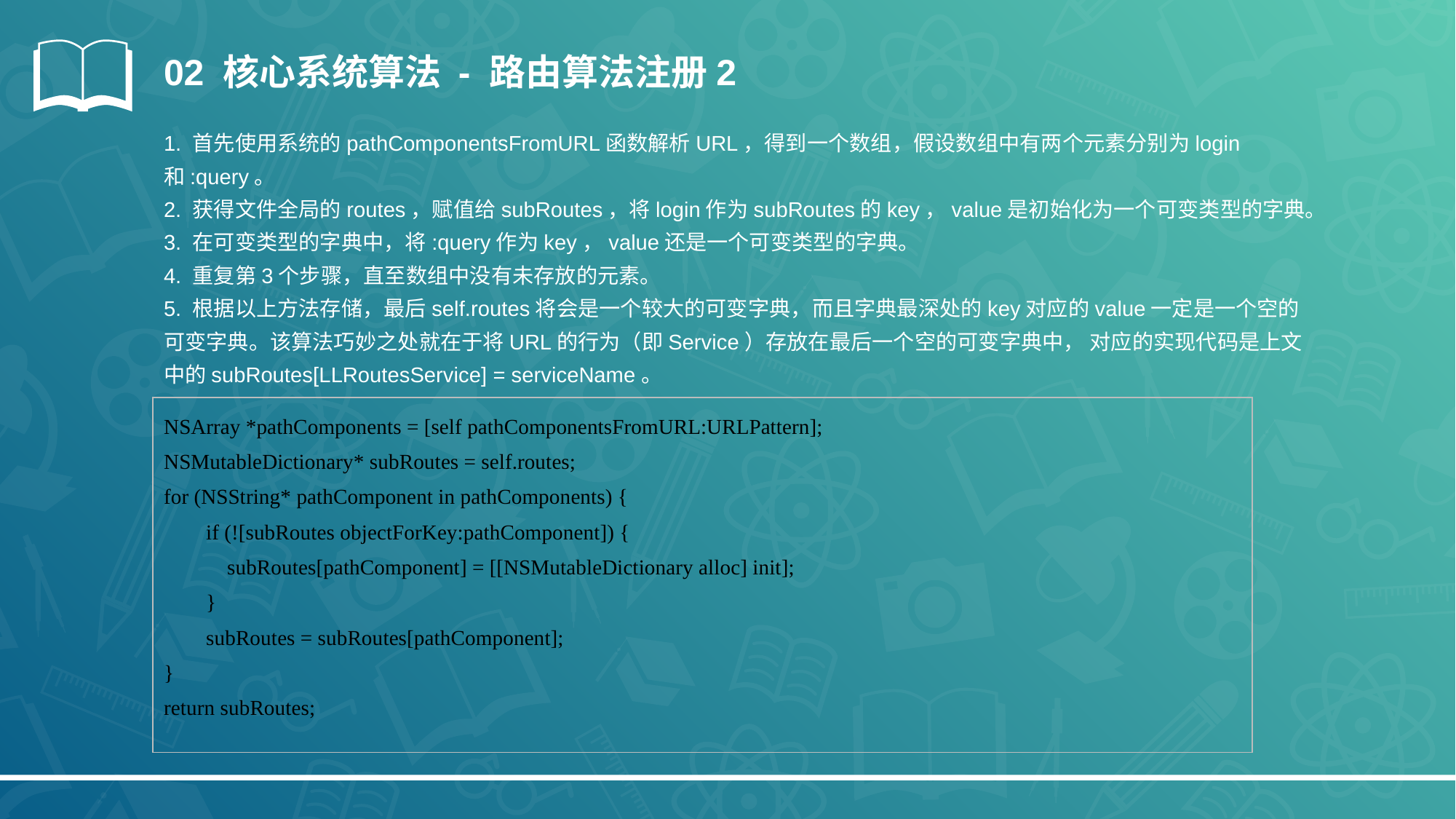

02 核心系统算法 - 路由算法注册2
1. 首先使用系统的pathComponentsFromURL函数解析URL，得到一个数组，假设数组中有两个元素分别为login和:query。
2. 获得文件全局的routes，赋值给subRoutes，将login作为subRoutes的key，value是初始化为一个可变类型的字典。
3. 在可变类型的字典中，将:query作为key，value还是一个可变类型的字典。
4. 重复第3个步骤，直至数组中没有未存放的元素。
5. 根据以上方法存储，最后self.routes将会是一个较大的可变字典，而且字典最深处的key对应的value一定是一个空的可变字典。该算法巧妙之处就在于将URL的行为（即Service）存放在最后一个空的可变字典中， 对应的实现代码是上文中的subRoutes[LLRoutesService] = serviceName。
| NSArray \*pathComponents = [self pathComponentsFromURL:URLPattern]; NSMutableDictionary\* subRoutes = self.routes; for (NSString\* pathComponent in pathComponents) { if (![subRoutes objectForKey:pathComponent]) { subRoutes[pathComponent] = [[NSMutableDictionary alloc] init]; } subRoutes = subRoutes[pathComponent]; } return subRoutes; |
| --- |